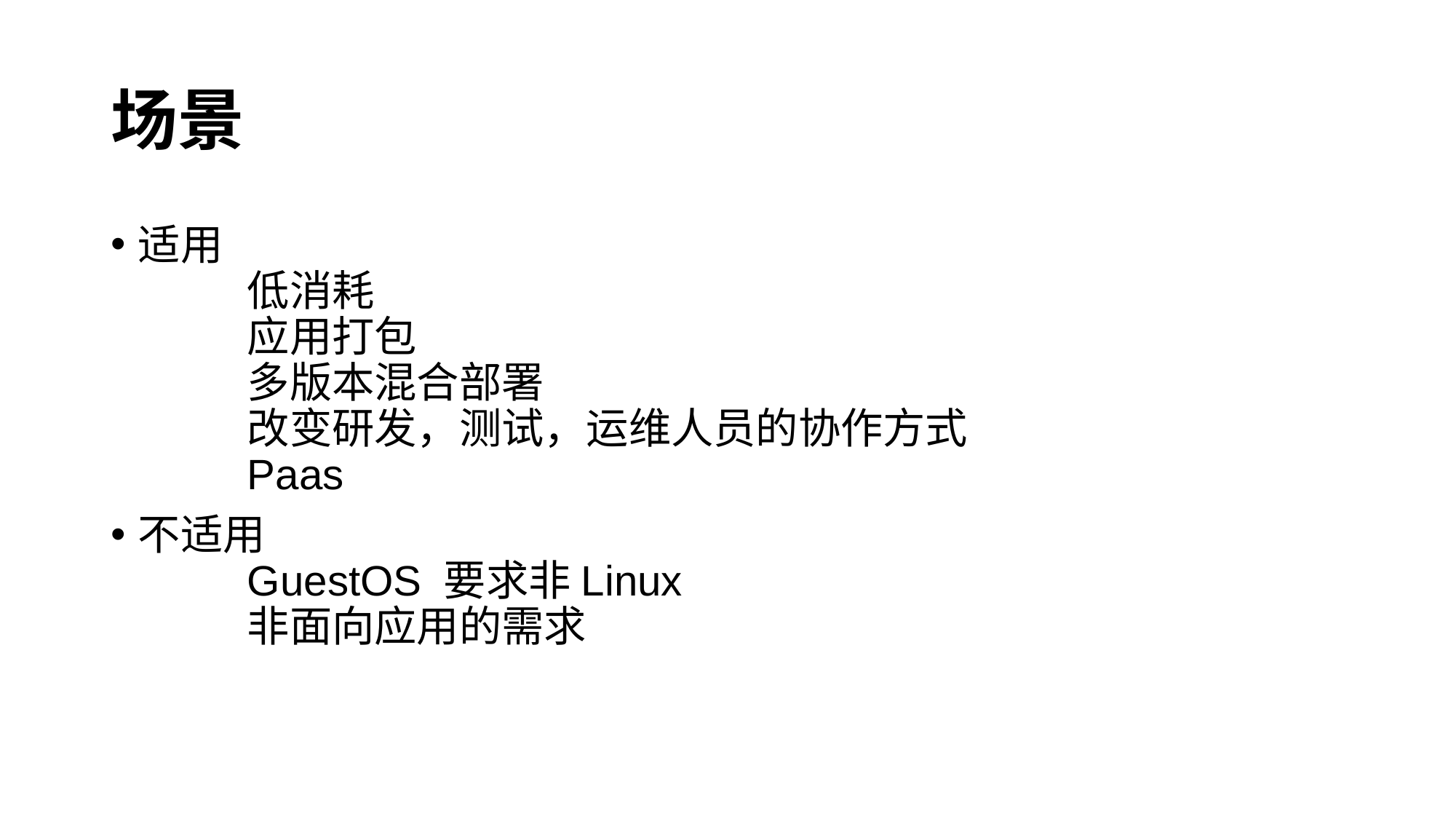

# 场景
适用
	低消耗
	应用打包
	多版本混合部署
	改变研发，测试，运维人员的协作方式
	Paas
不适用
	GuestOS 要求非Linux
	非面向应用的需求